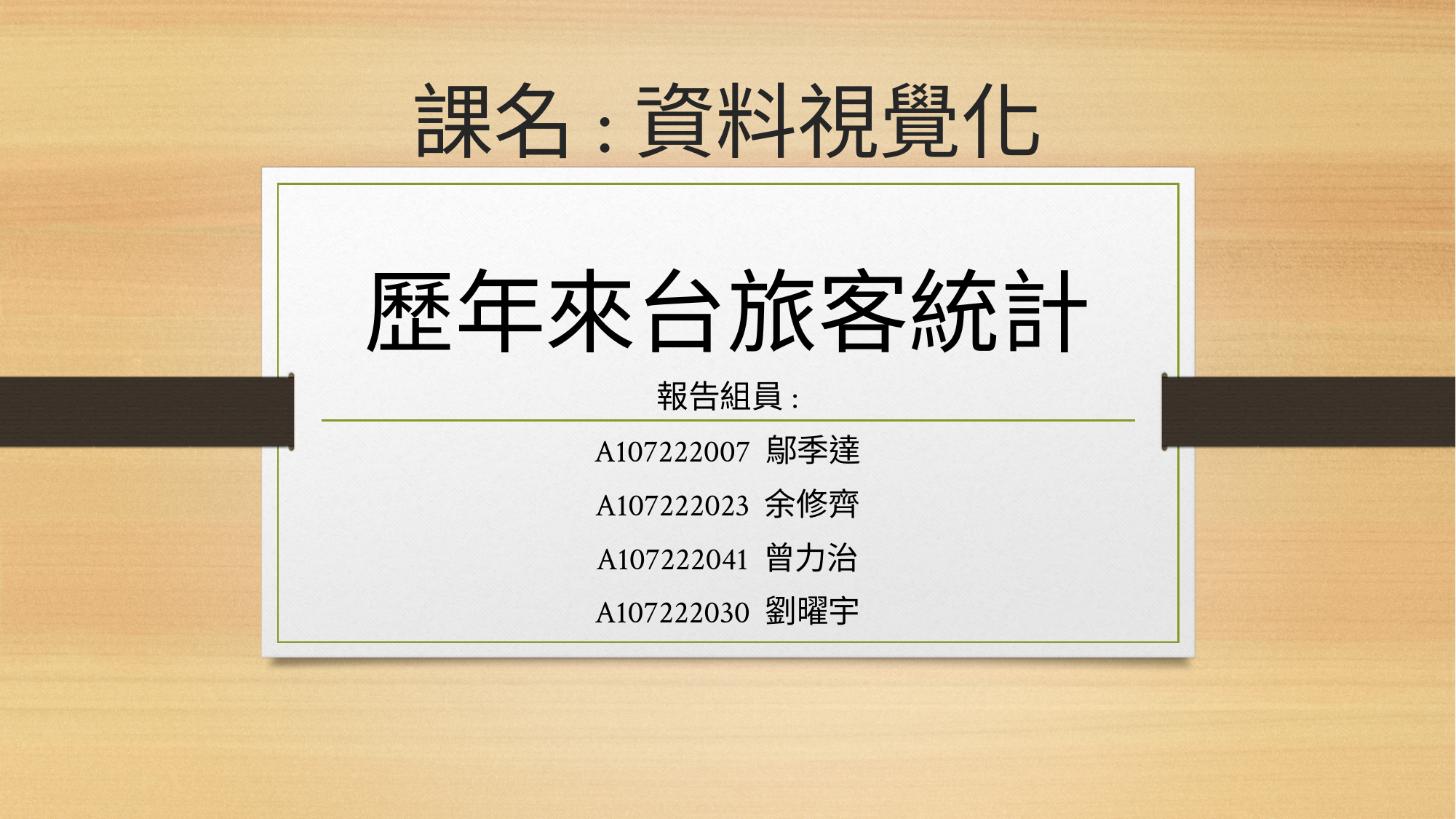

# 課名:資料視覺化
歷年來台旅客統計
報告組員:
A107222007 鄔季達
A107222023 余修齊
A107222041 曾力治
A107222030 劉曜宇